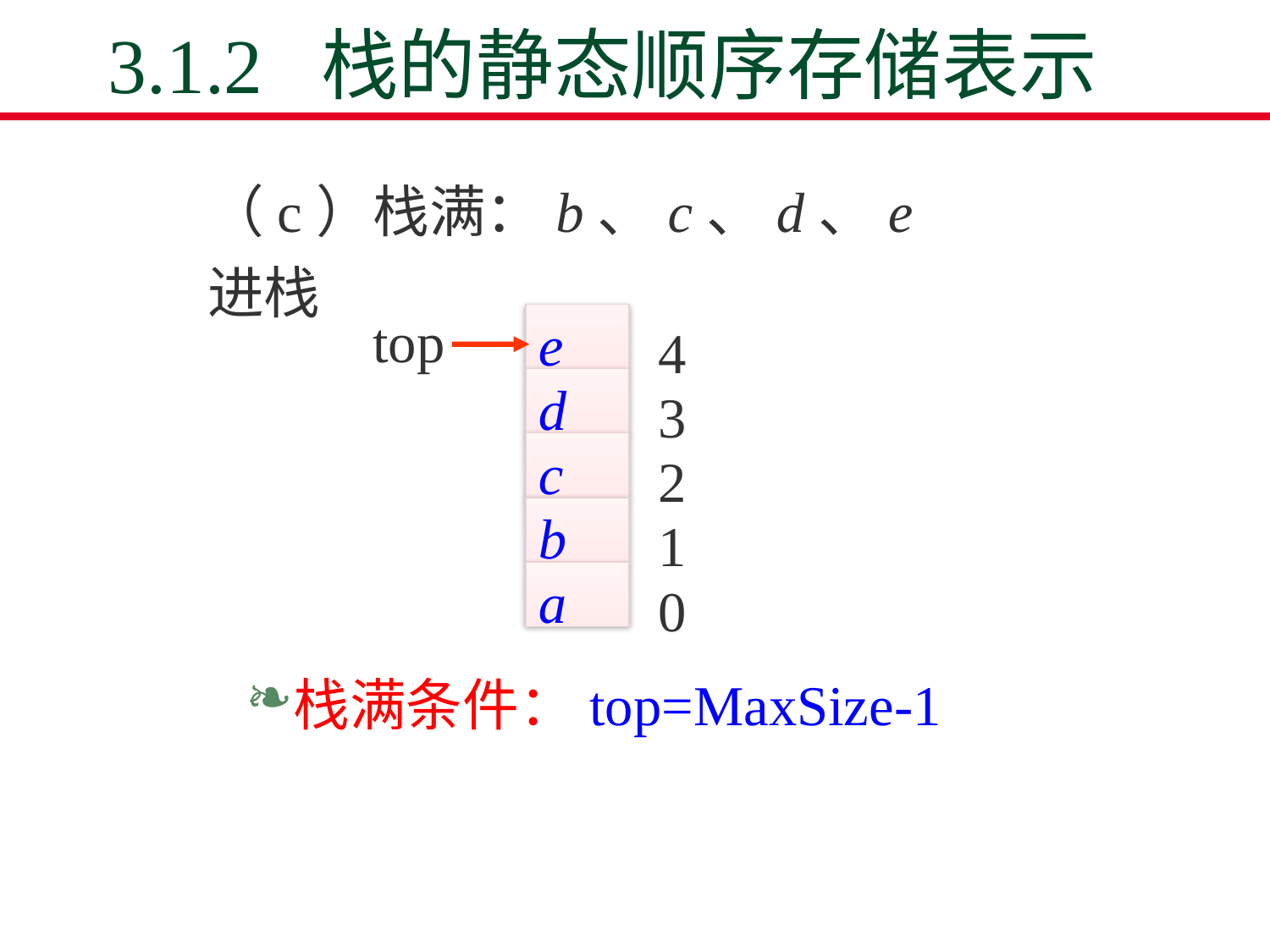

# 3.1.2  栈的静态顺序存储表示
（c）栈满：b、c、d、e进栈
top
4
e

3
d
2
c
1
b
0
a
栈满条件：top=MaxSize-1